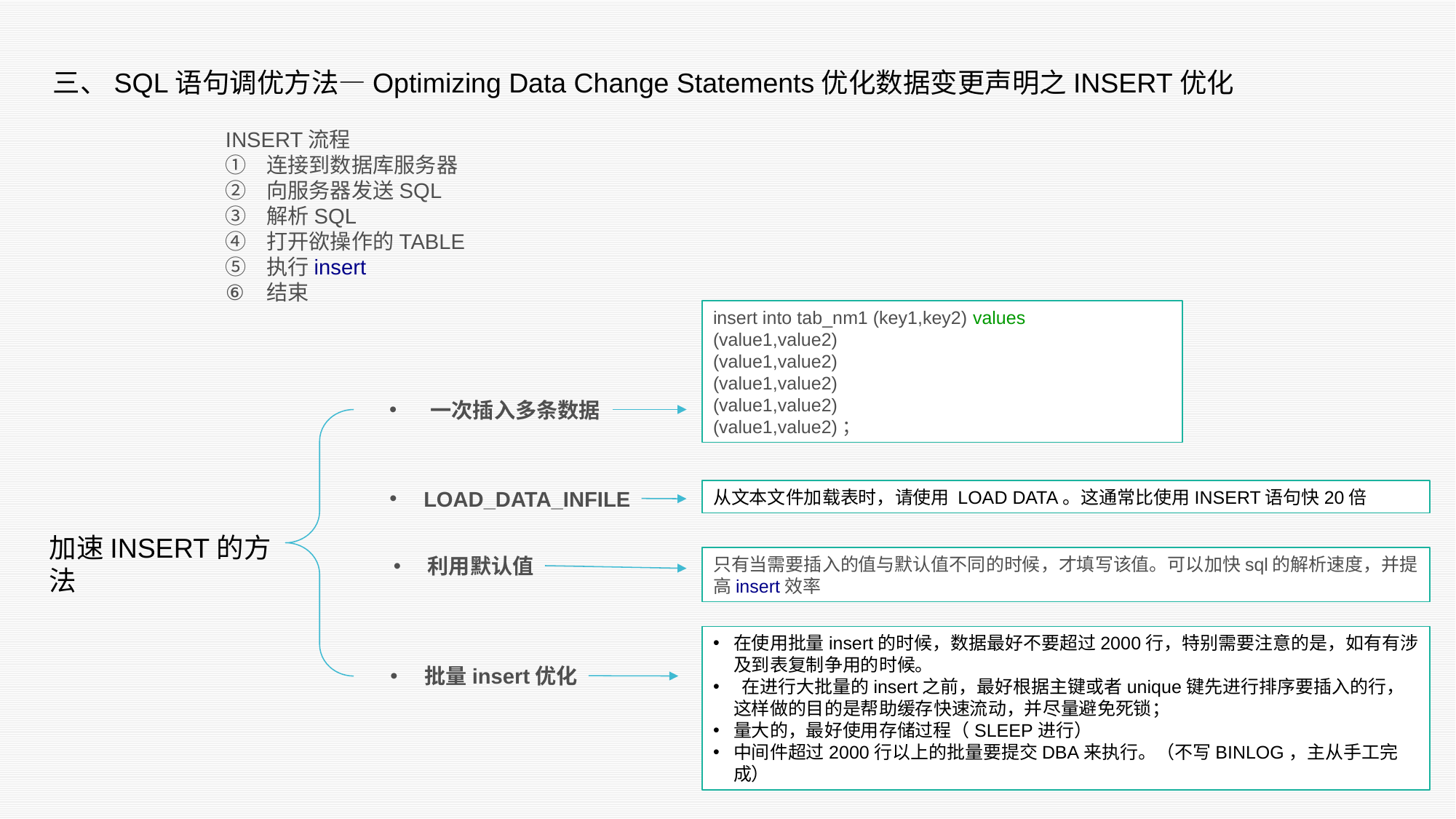

三、SQL语句调优方法—Optimizing Data Change Statements优化数据变更声明之INSERT优化
INSERT流程
连接到数据库服务器
向服务器发送SQL
解析SQL
打开欲操作的TABLE
执行insert
结束
insert into tab_nm1 (key1,key2) values
(value1,value2)
(value1,value2)
(value1,value2)
(value1,value2)
(value1,value2)；
一次插入多条数据

从文本文件加载表时，请使用 LOAD DATA。这通常比使用INSERT语句快20倍
LOAD_DATA_INFILE
加速INSERT的方法
只有当需要插入的值与默认值不同的时候，才填写该值。可以加快sql的解析速度，并提高insert效率
利用默认值
在使用批量insert的时候，数据最好不要超过2000行，特别需要注意的是，如有有涉及到表复制争用的时候。
 在进行大批量的insert之前，最好根据主键或者unique键先进行排序要插入的行，这样做的目的是帮助缓存快速流动，并尽量避免死锁；
量大的，最好使用存储过程（SLEEP进行）
中间件超过2000行以上的批量要提交DBA来执行。（不写BINLOG，主从手工完成）
批量insert优化